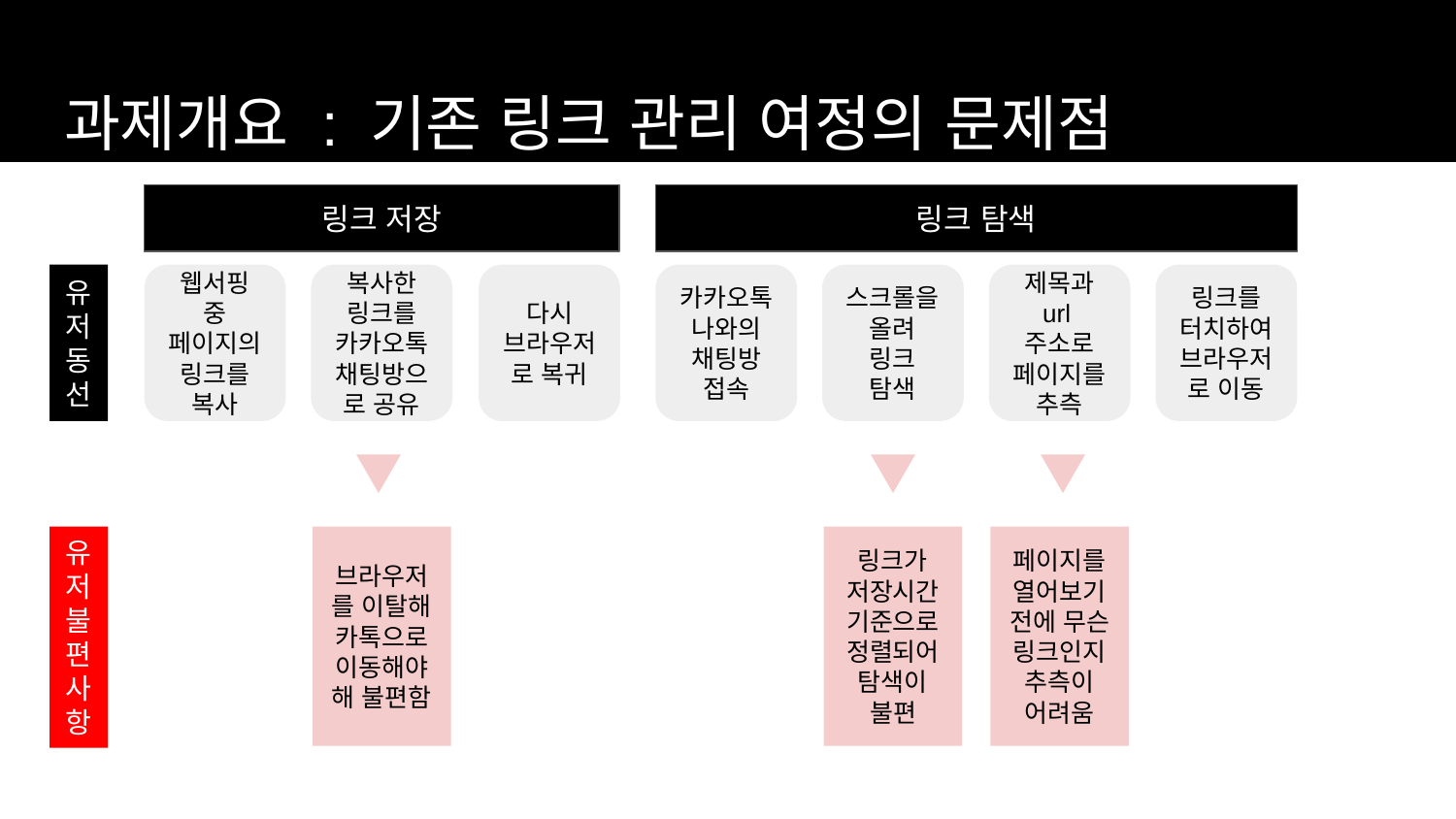

# 과제개요 : 기존 링크 관리 여정의 문제점
링크 저장
링크 탐색
유저동선
웹서핑 중 페이지의 링크를 복사
복사한 링크를 카카오톡 채팅방으로 공유
다시 브라우저로 복귀
카카오톡 나와의 채팅방 접속
스크롤을 올려 링크 탐색
제목과 url주소로 페이지를 추측
링크를 터치하여 브라우저로 이동

유저불편사항
브라우저를 이탈해 카톡으로 이동해야해 불편함
링크가 저장시간 기준으로 정렬되어 탐색이 불편
페이지를 열어보기 전에 무슨 링크인지 추측이 어려움